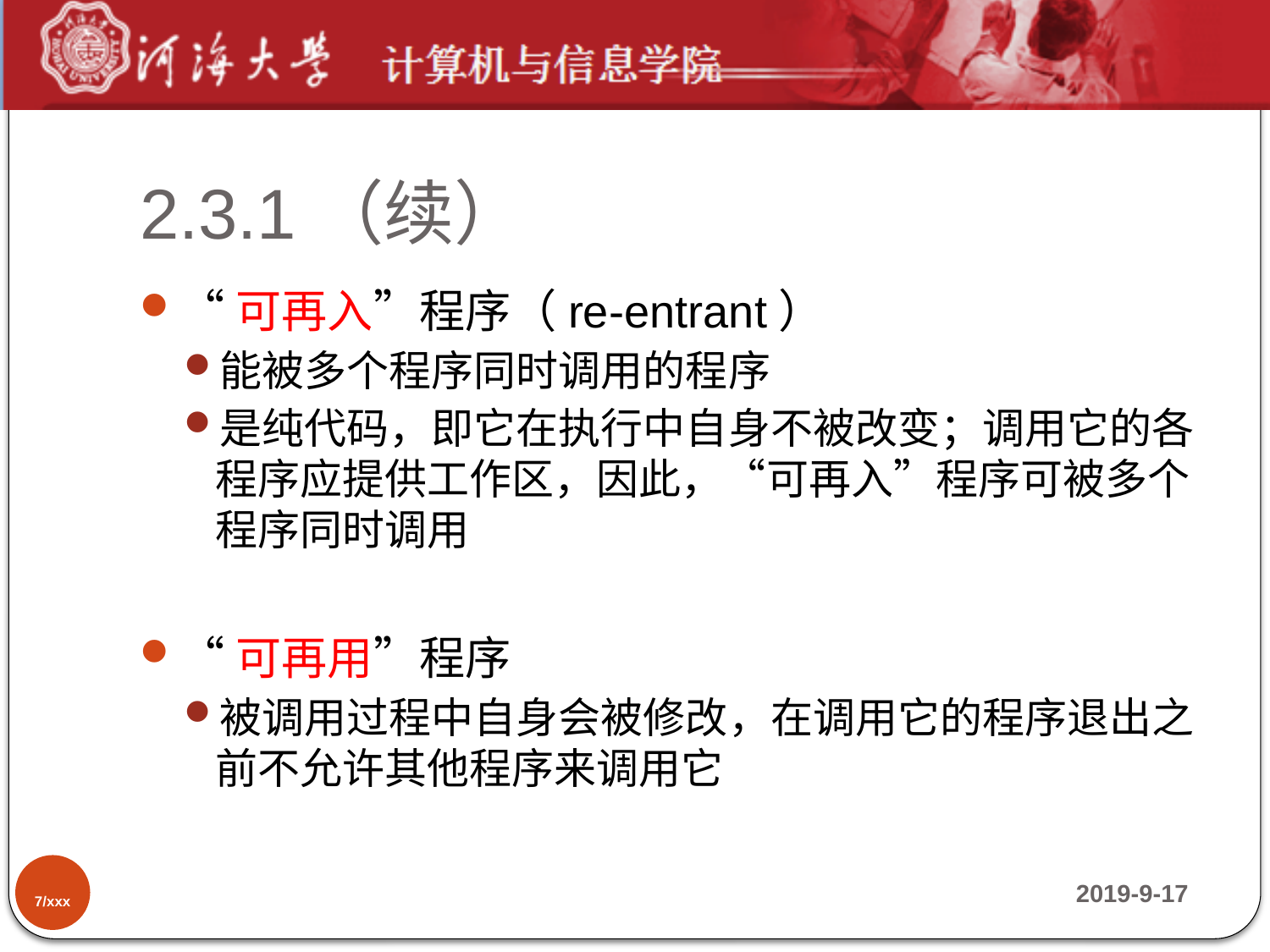

# 2.3.1（续）
“可再入”程序（re-entrant）
能被多个程序同时调用的程序
是纯代码，即它在执行中自身不被改变；调用它的各程序应提供工作区，因此，“可再入”程序可被多个程序同时调用

“可再用”程序
被调用过程中自身会被修改，在调用它的程序退出之前不允许其他程序来调用它

7/xxx
2019-9-17